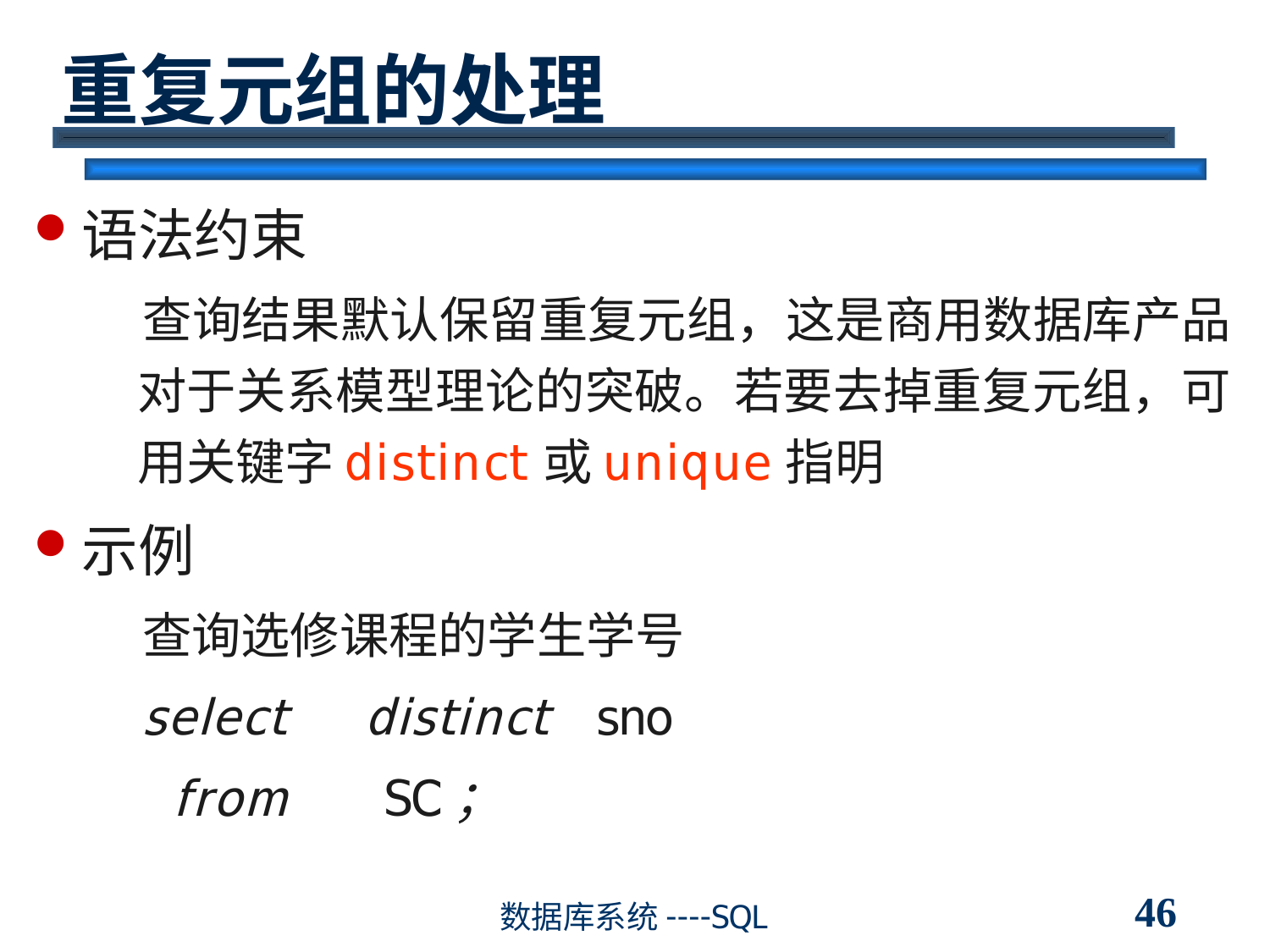

# 重复元组的处理
语法约束
   查询结果默认保留重复元组，这是商用数据库产品对于关系模型理论的突破。若要去掉重复元组，可用关键字distinct或unique指明
示例
   查询选修课程的学生学号
   select     distinct   sno
     from      SC；
46
数据库系统----SQL